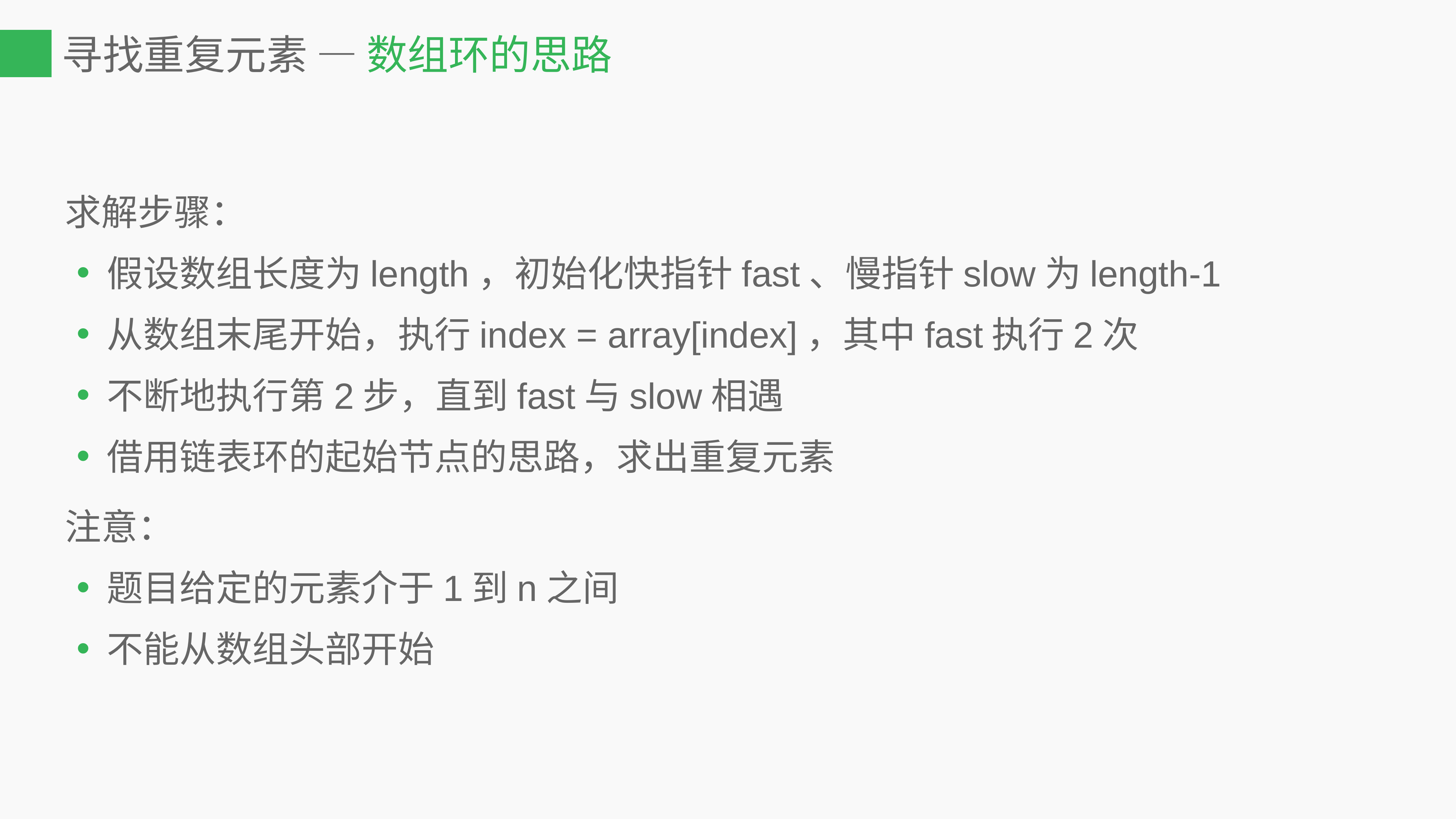

# 寻找重复元素 — 数组环的思路
求解步骤：
假设数组长度为length，初始化快指针fast、慢指针slow为length-1
从数组末尾开始，执行index = array[index]，其中fast执行2次
不断地执行第2步，直到fast与slow相遇
借用链表环的起始节点的思路，求出重复元素
注意：
题目给定的元素介于1到n之间
不能从数组头部开始